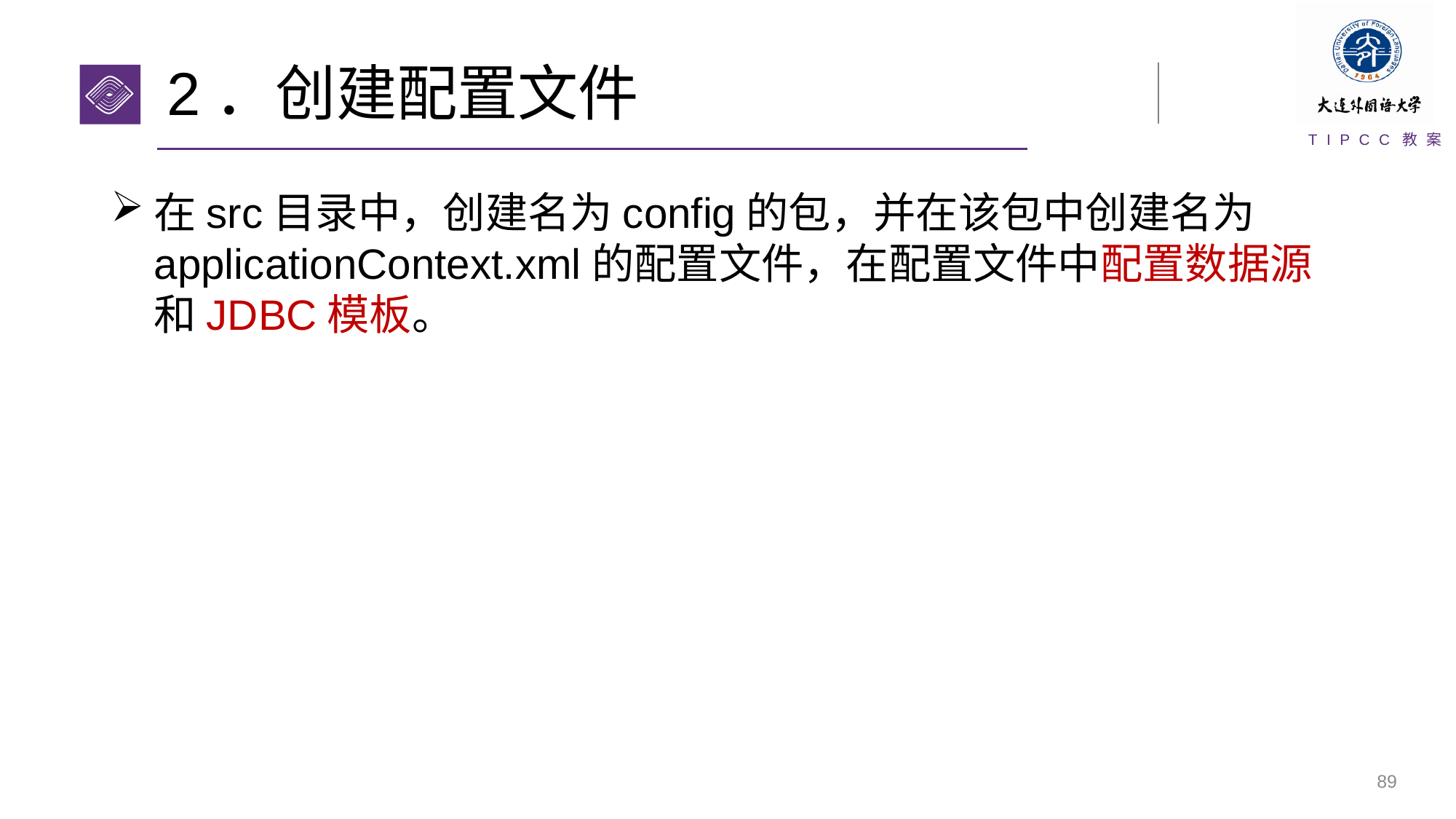

# 2．创建配置文件
在src目录中，创建名为config的包，并在该包中创建名为applicationContext.xml的配置文件，在配置文件中配置数据源和JDBC模板。
89